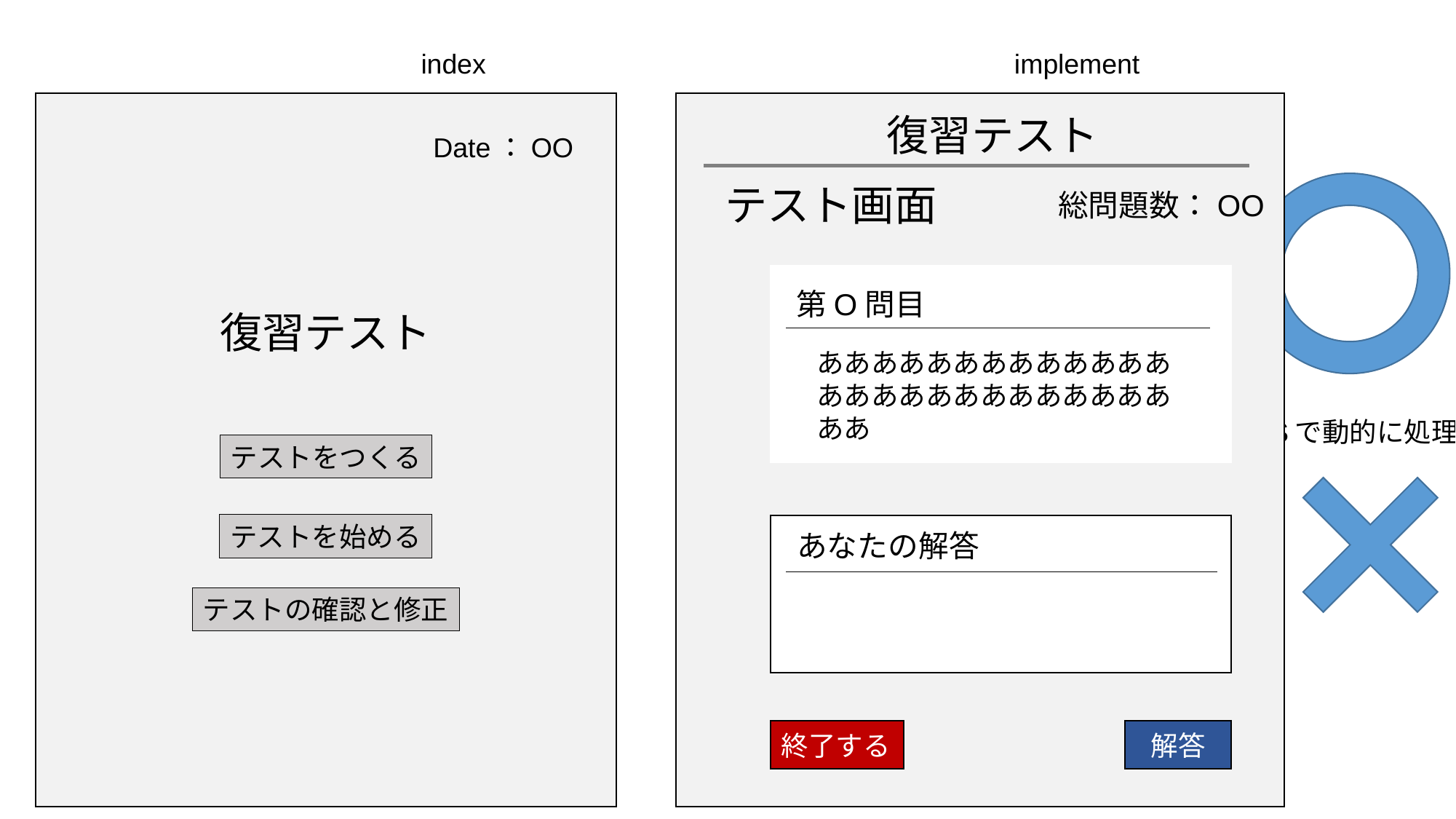

index

Date：OO
復習テスト
テストをつくる
テストを始める
テストの確認と修正
implement

復習テスト
テスト画面
総問題数：OO

第O問目
ああああああああああああああああああああああああああああ

あなたの解答
解答
入力してください
終了する

JSで動的に処理したい